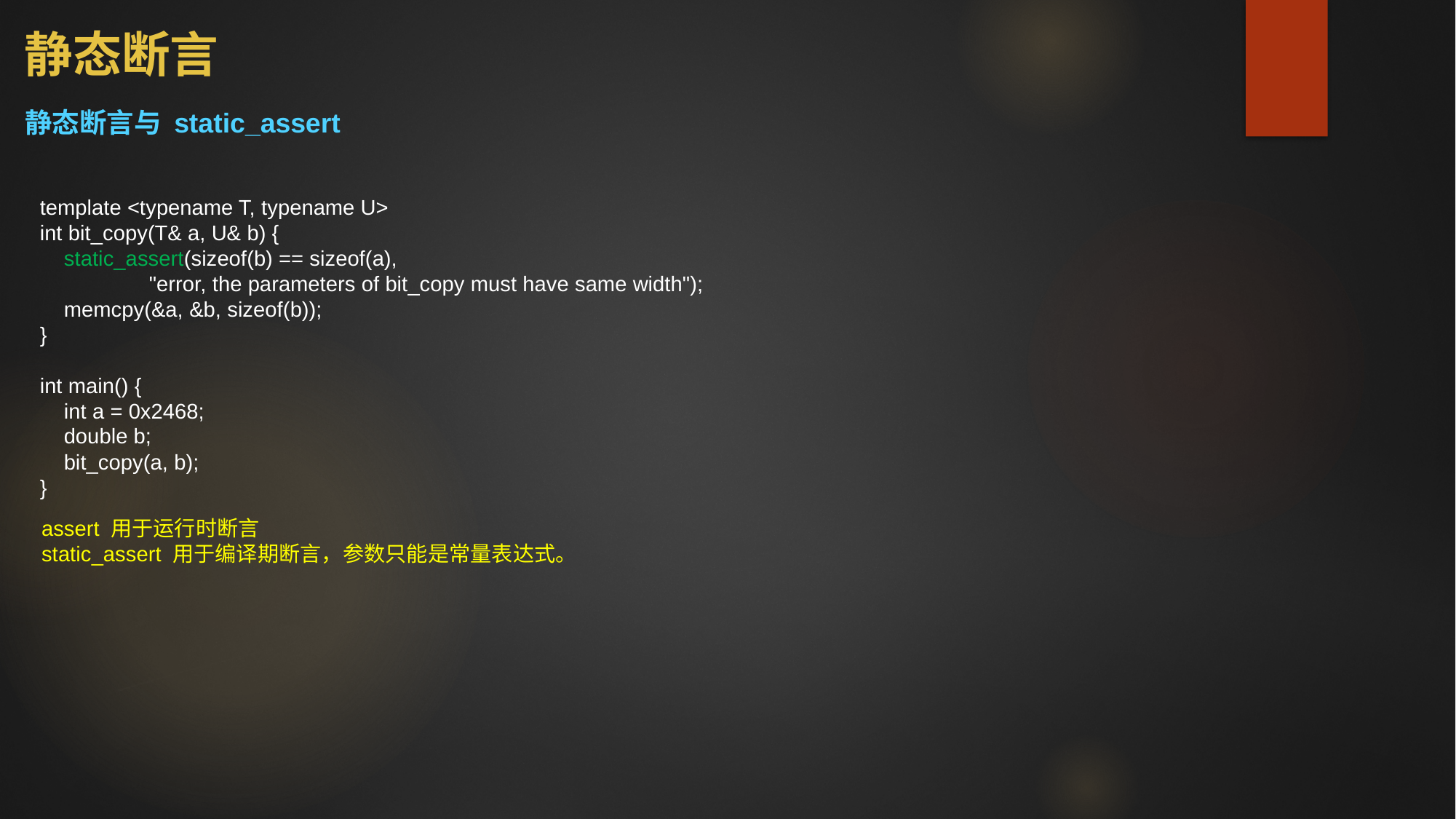

# 静态断言
静态断言与 static_assert
template <typename T, typename U>
int bit_copy(T& a, U& b) {
    static_assert(sizeof(b) == sizeof(a),
	"error, the parameters of bit_copy must have same width");
    memcpy(&a, &b, sizeof(b));
}

int main() {
    int a = 0x2468;
    double b;
    bit_copy(a, b);
}
assert 用于运行时断言
static_assert 用于编译期断言，参数只能是常量表达式。